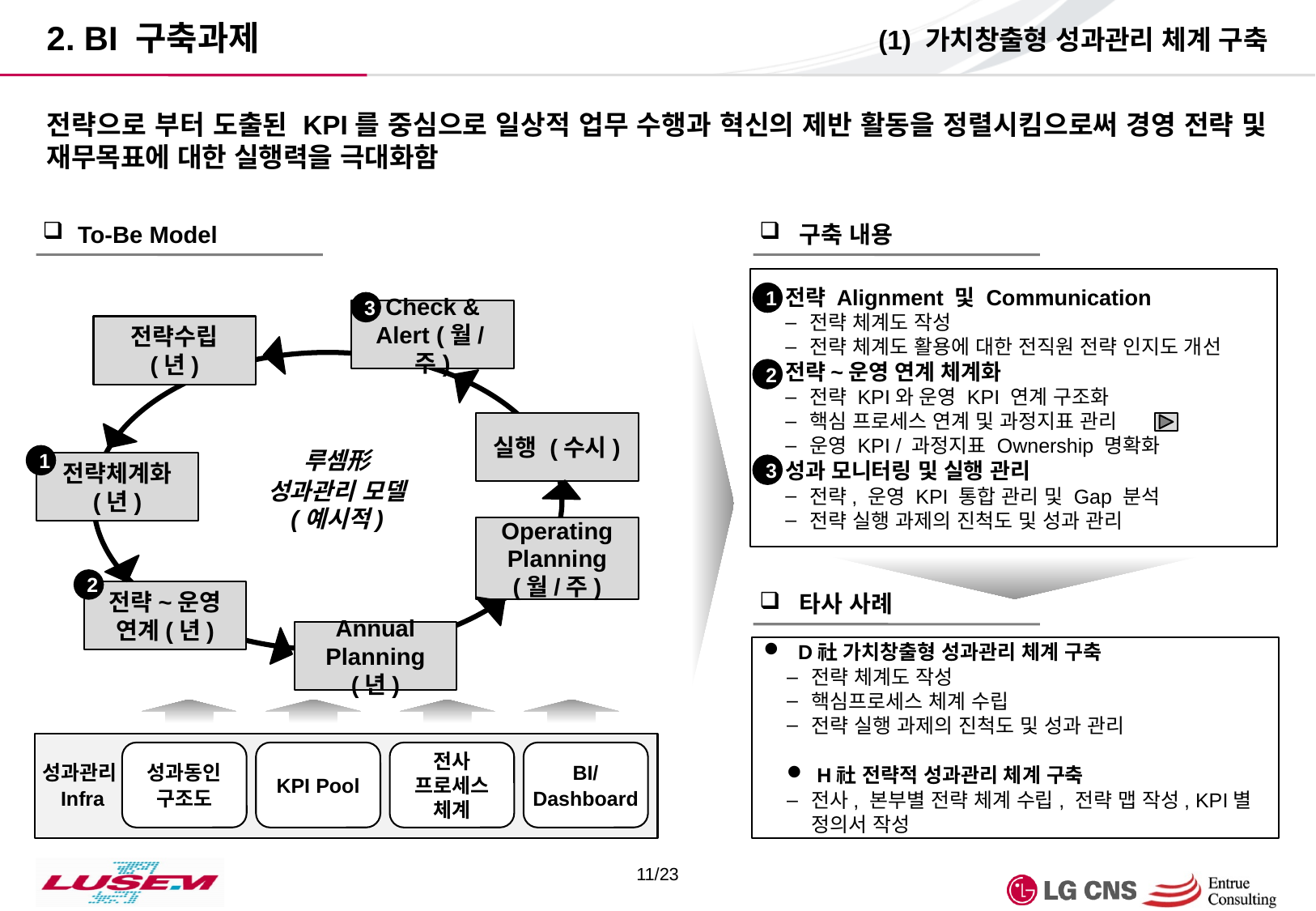

(1) 가치창출형 성과관리 체계 구축
2. BI 구축과제
전략으로 부터 도출된 KPI를 중심으로 일상적 업무 수행과 혁신의 제반 활동을 정렬시킴으로써 경영 전략 및 재무목표에 대한 실행력을 극대화함
 To-Be Model

 구축 내용

전략 Alignment 및 Communication
전략 체계도 작성
전략 체계도 활용에 대한 전직원 전략 인지도 개선
전략~운영 연계 체계화
전략 KPI와 운영 KPI 연계 구조화
핵심 프로세스 연계 및 과정지표 관리
운영 KPI / 과정지표 Ownership 명확화
성과 모니터링 및 실행 관리
전략, 운영 KPI 통합 관리 및 Gap 분석
전략 실행 과제의 진척도 및 성과 관리
1
3
Check & Alert (월/주)
전략수립 (년)

실행 (수시)

루셈形
성과관리 모델(예시적)
전략체계화 (년)

Operating Planning (월/주)

전략~운영 연계(년)

Annual Planning(년)

2

1
3
2
 타사 사례

 D社 가치창출형 성과관리 체계 구축
전략 체계도 작성
핵심프로세스 체계 수립
전략 실행 과제의 진척도 및 성과 관리

 H社 전략적 성과관리 체계 구축
전사, 본부별 전략 체계 수립, 전략 맵 작성, KPI별 정의서 작성

성과관리
Infra
성과동인
구조도
KPI Pool
전사 프로세스 체계
BI/
Dashboard
11/23